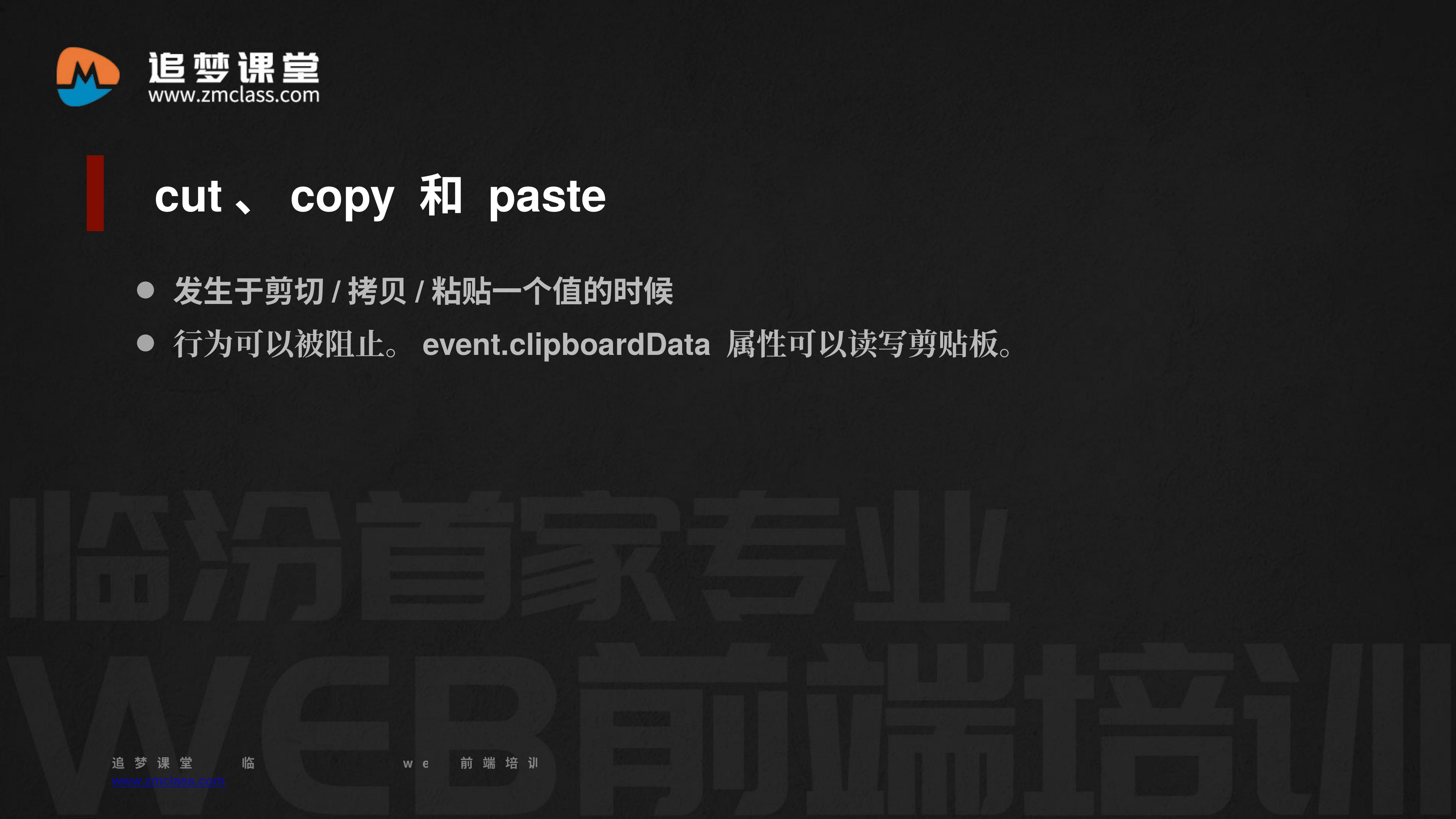

cut、copy 和 paste
发生于剪切/拷贝/粘贴一个值的时候

行为可以被阻止。event.clipboardData 属性可以读写剪贴板。

追梦课堂   临汾首家专业的web前端培训机构                                                          www.zmclass.com
20